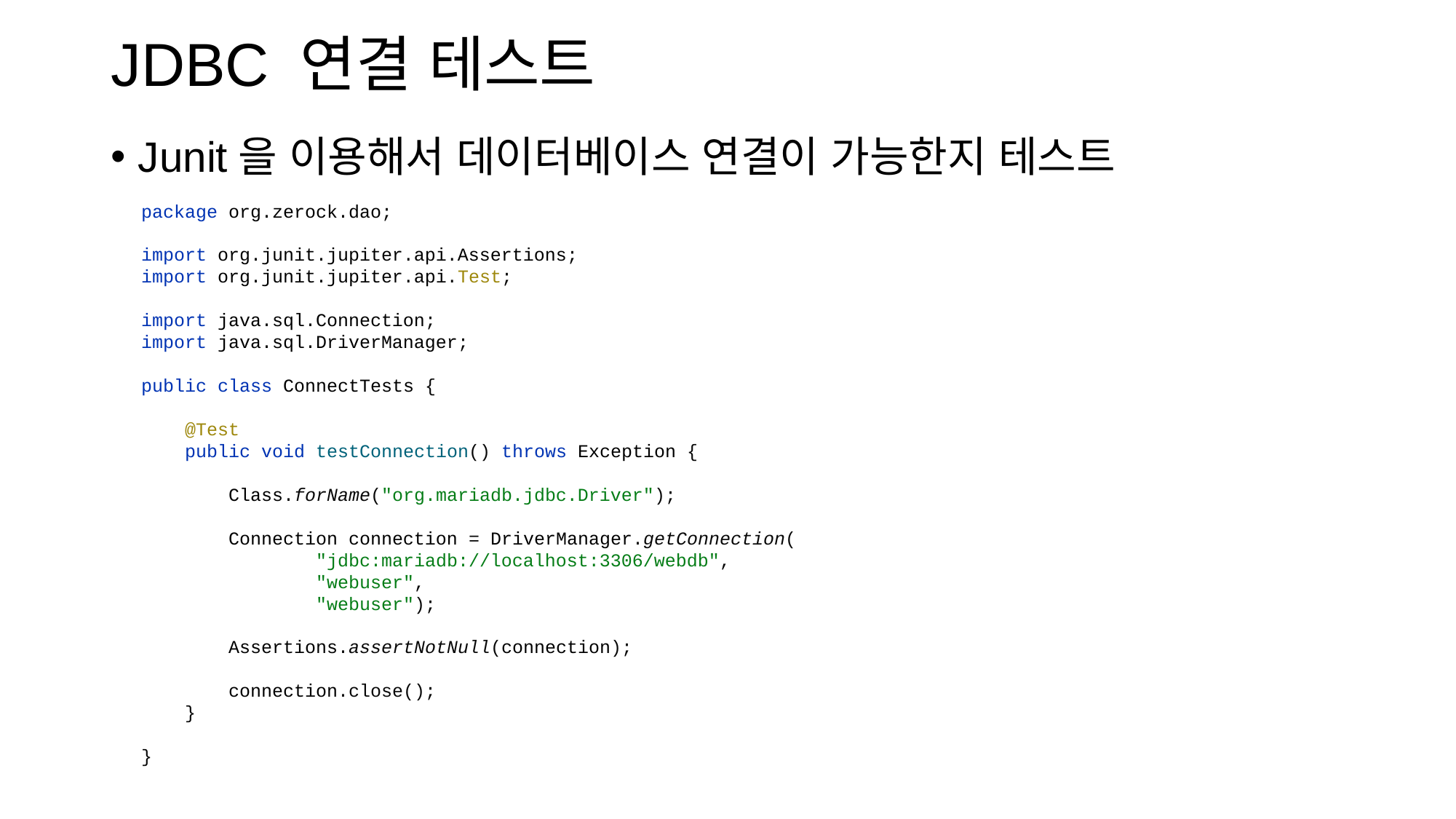

# JDBC 연결 테스트
Junit을 이용해서 데이터베이스 연결이 가능한지 테스트
package org.zerock.dao;
import org.junit.jupiter.api.Assertions;
import org.junit.jupiter.api.Test;
import java.sql.Connection;
import java.sql.DriverManager;
public class ConnectTests {
    @Test
    public void testConnection() throws Exception {
        Class.forName("org.mariadb.jdbc.Driver");
        Connection connection = DriverManager.getConnection(
                "jdbc:mariadb://localhost:3306/webdb",
                "webuser",
                "webuser");
        Assertions.assertNotNull(connection);
        connection.close();
    }
}